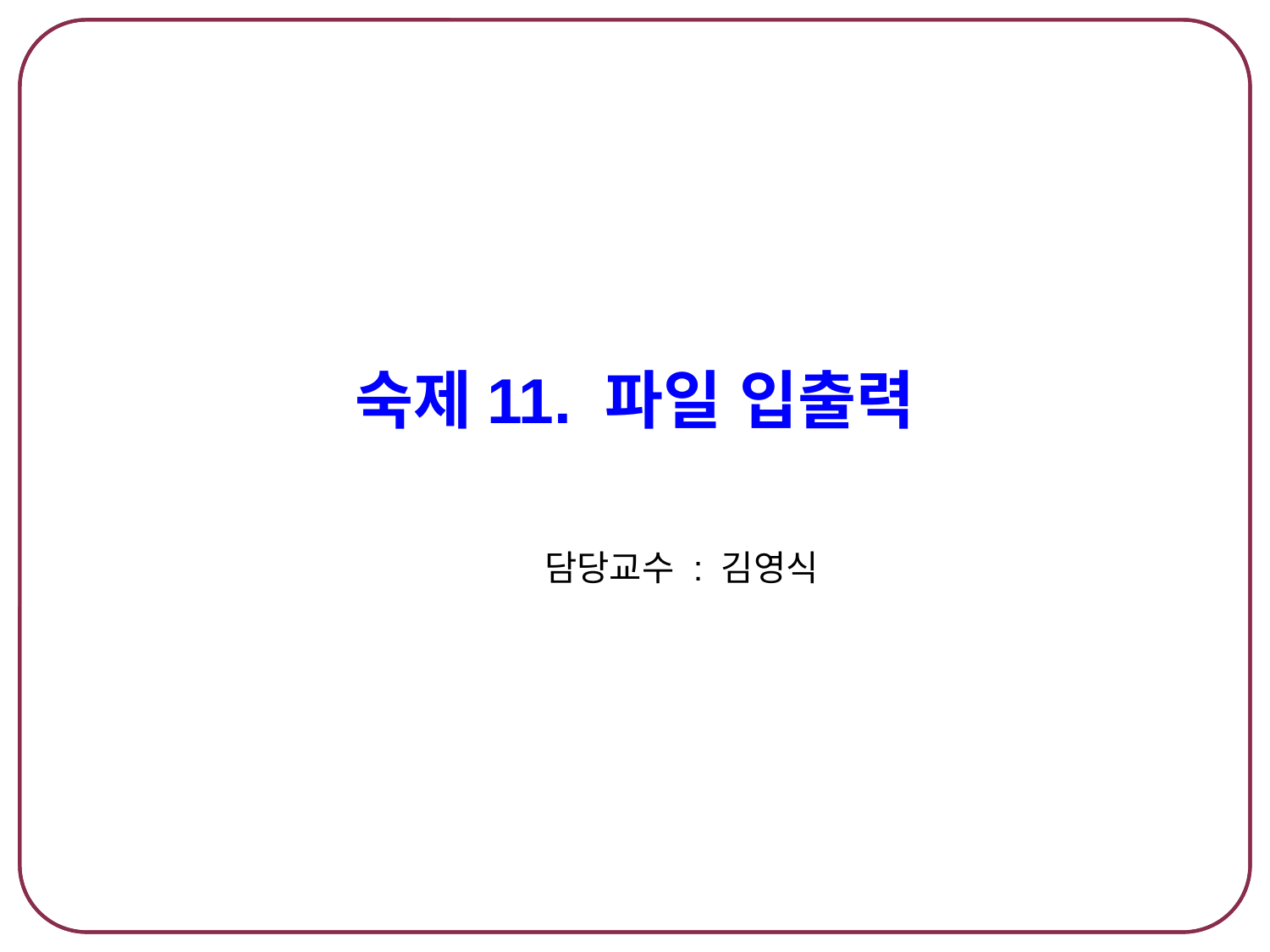

# 숙제11. 파일 입출력
담당교수 : 김영식